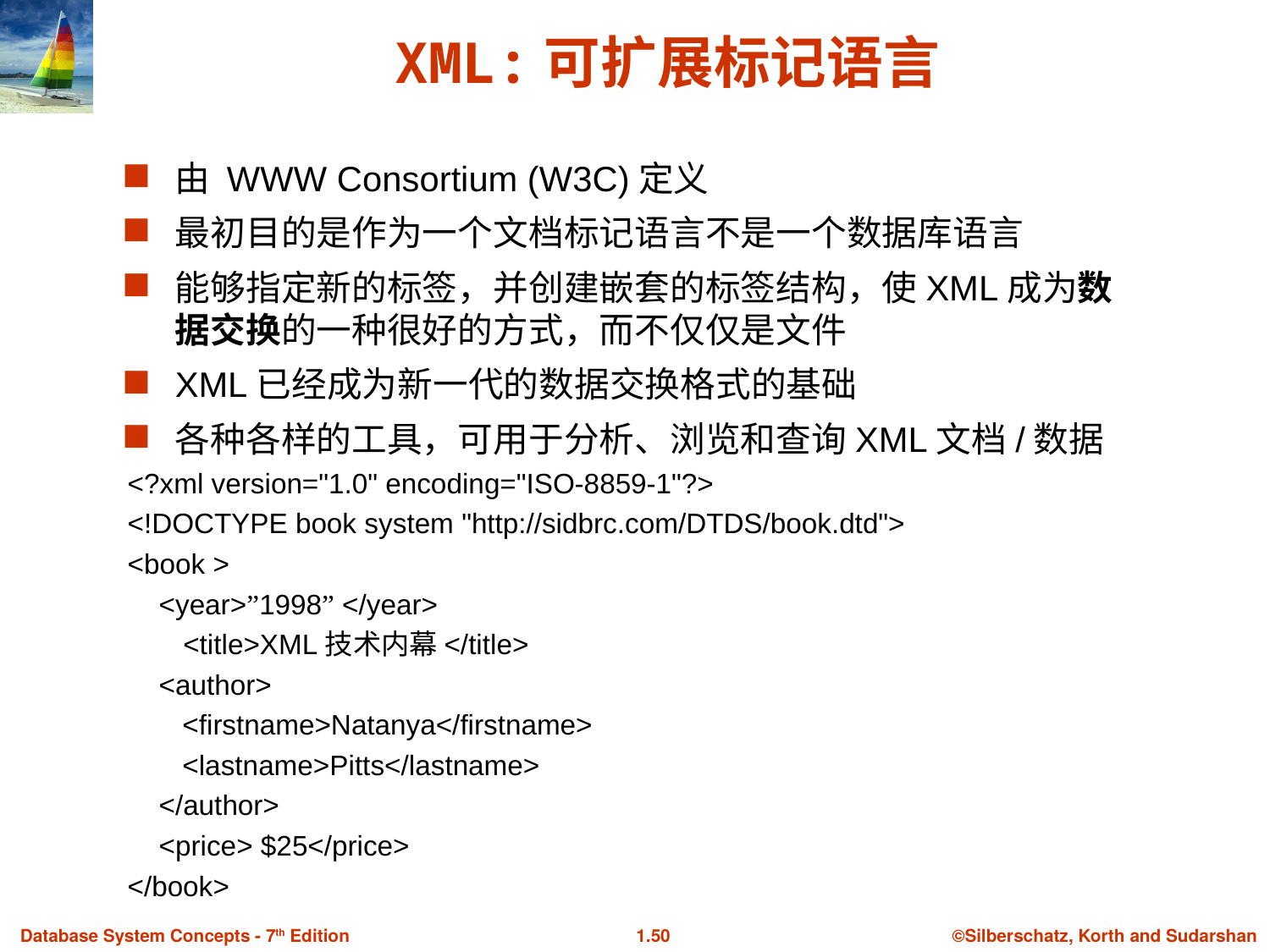

XML:可扩展标记语言
由 WWW Consortium (W3C)定义
最初目的是作为一个文档标记语言不是一个数据库语言
能够指定新的标签，并创建嵌套的标签结构，使XML成为数据交换的一种很好的方式，而不仅仅是文件
XML已经成为新一代的数据交换格式的基础
各种各样的工具，可用于分析、浏览和查询XML文档/数据
<?xml version="1.0" encoding="ISO-8859-1"?>
<!DOCTYPE book system "http://sidbrc.com/DTDS/book.dtd">
<book >
    <year>”1998” </year>
  	 <title>XML技术内幕</title>
    <author>
       <firstname>Natanya</firstname>
       <lastname>Pitts</lastname>
    </author>
    <price> $25</price>
</book>